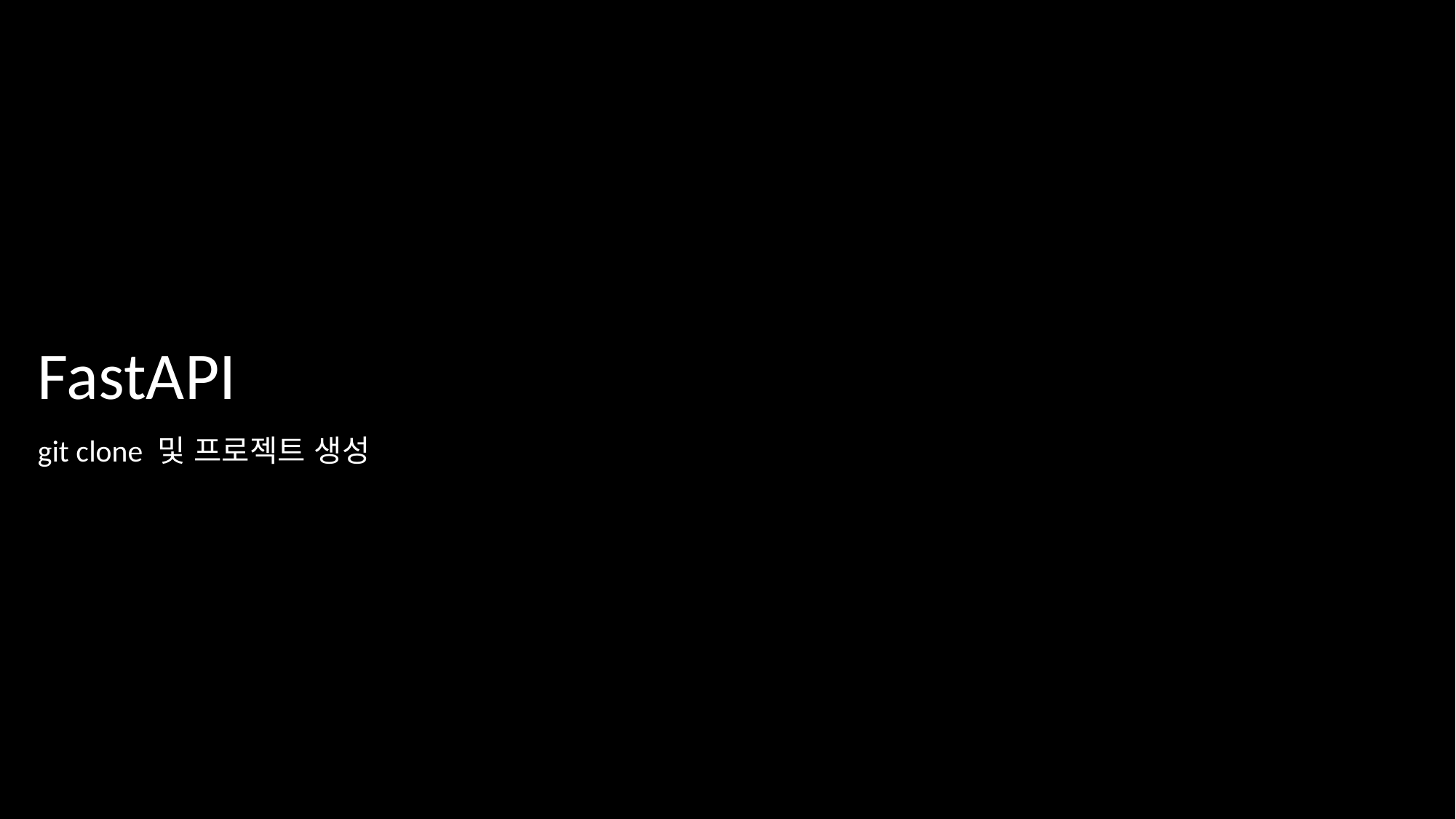

# FastAPI
git clone 및 프로젝트 생성